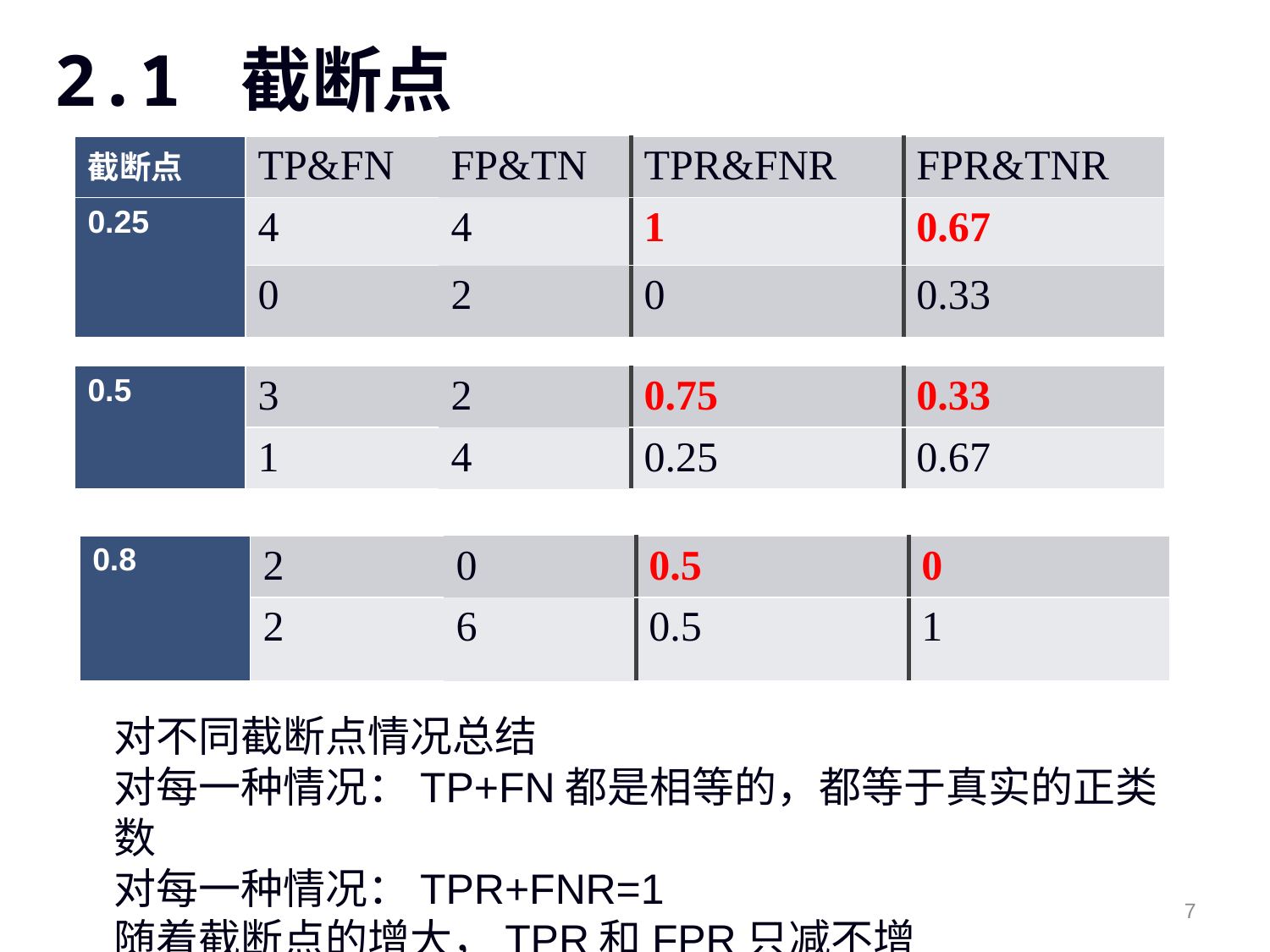

# 2.1 截断点
| 截断点 | TP&FN | FP&TN | TPR&FNR | FPR&TNR |
| --- | --- | --- | --- | --- |
| 0.25 | 4 | 4 | 1 | 0.67 |
|  | 0 | 2 | 0 | 0.33 |
| 0.5 | 3 | 2 | 0.75 | 0.33 |
| --- | --- | --- | --- | --- |
|  | 1 | 4 | 0.25 | 0.67 |
| 0.8 | 2 | 0 | 0.5 | 0 |
| --- | --- | --- | --- | --- |
|  | 2 | 6 | 0.5 | 1 |
对不同截断点情况总结
对每一种情况：TP+FN都是相等的，都等于真实的正类数
对每一种情况：TPR+FNR=1
随着截断点的增大，TPR和FPR只减不增